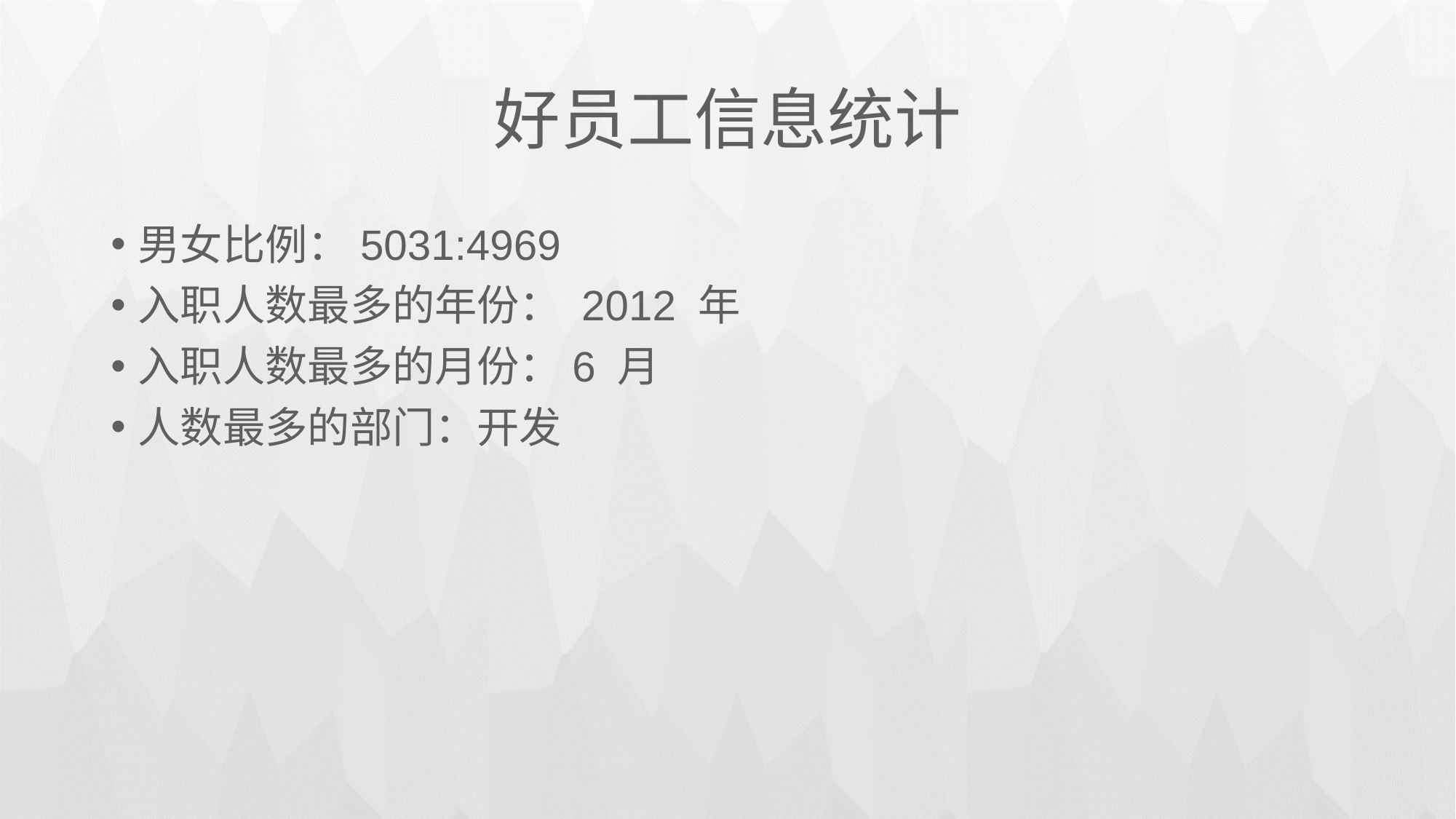

好员工信息统计
男女比例：5031:4969
入职人数最多的年份： 2012 年
入职人数最多的月份：6 月
人数最多的部门：开发